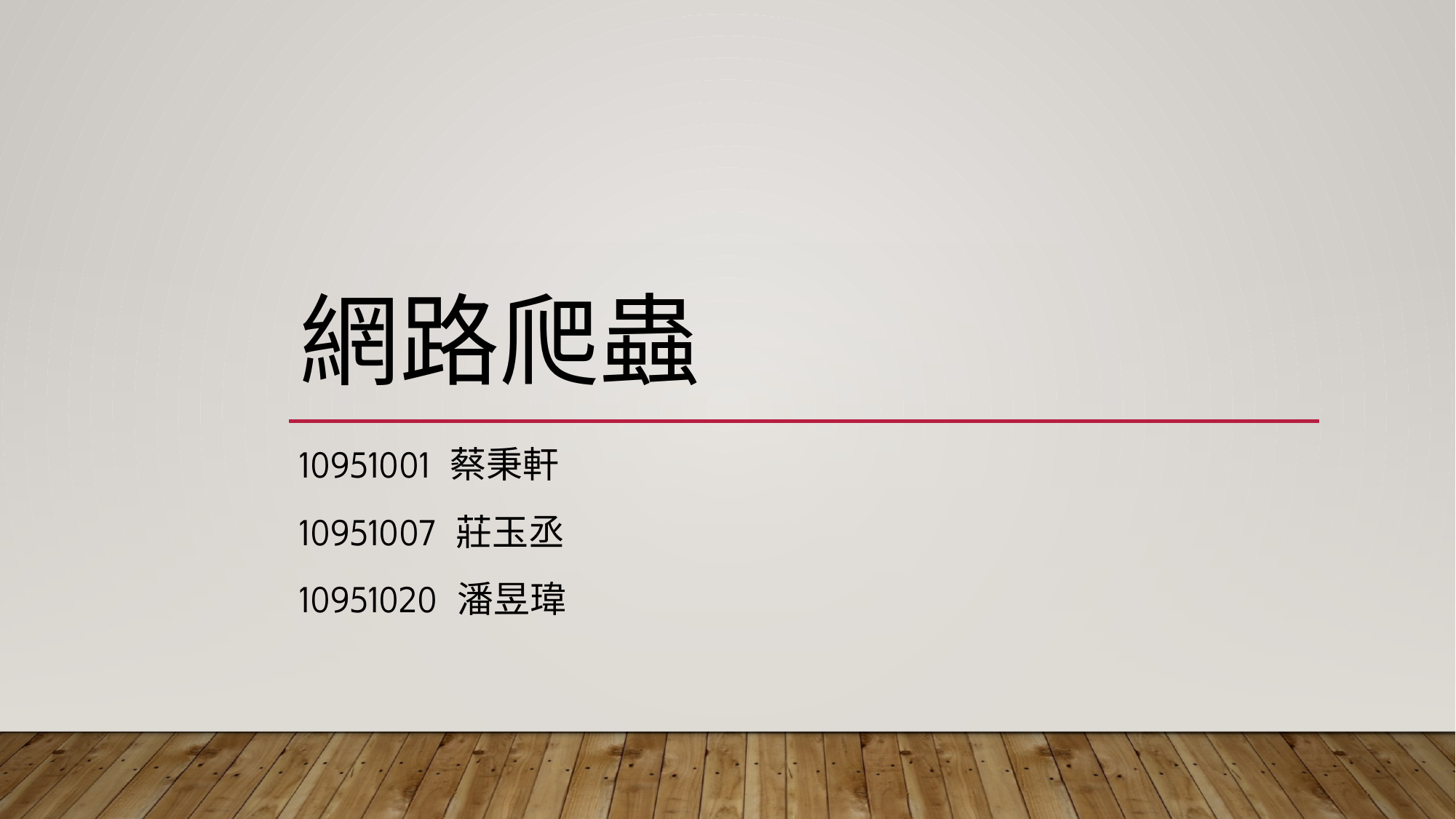

# 網路爬蟲
10951001 蔡秉軒
10951007 莊玉丞
10951020 潘昱瑋